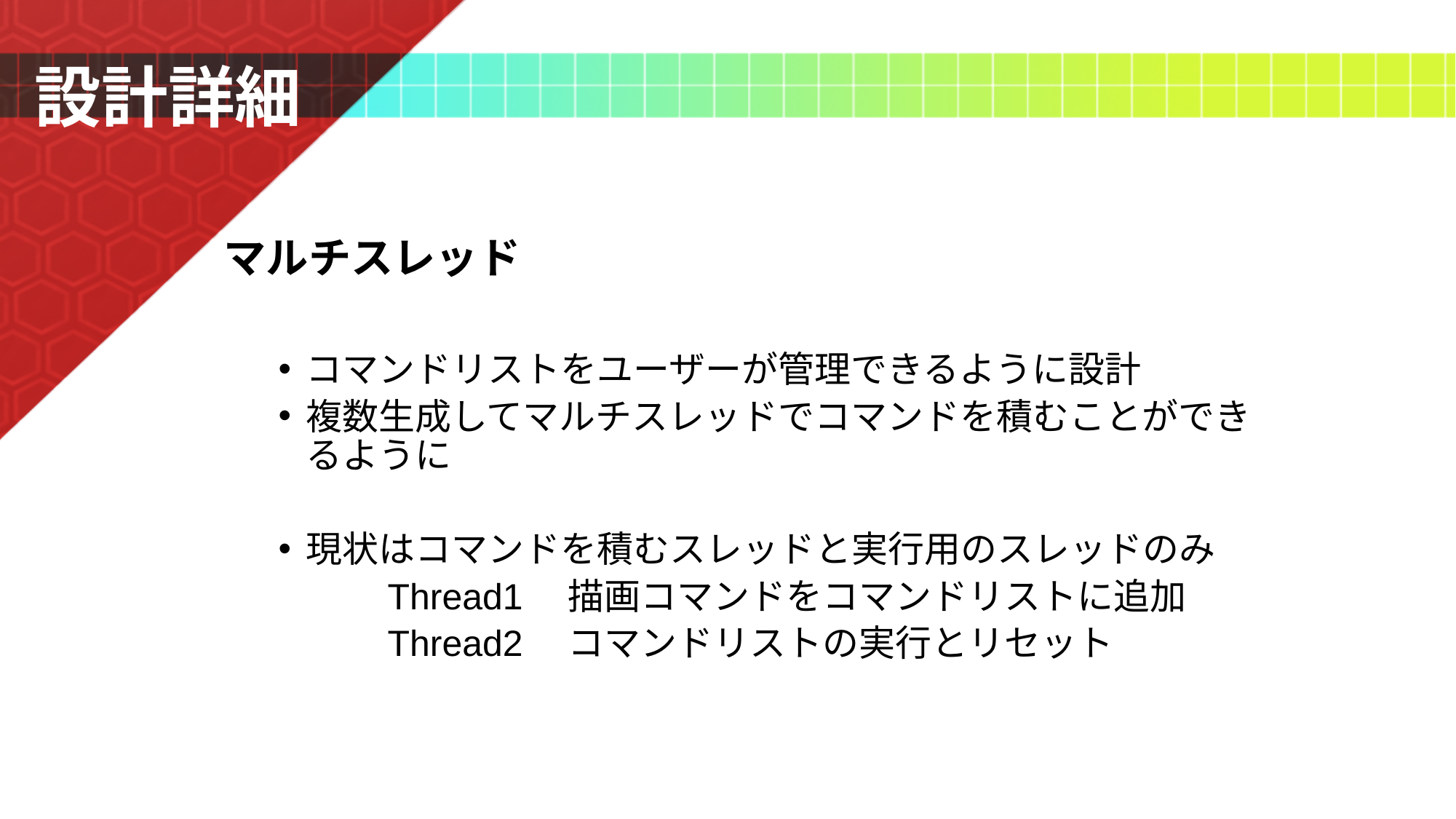

# 設計詳細
マルチスレッド

コマンドリストをユーザーが管理できるように設計
複数生成してマルチスレッドでコマンドを積むことができるように

現状はコマンドを積むスレッドと実行用のスレッドのみ
	Thread1　描画コマンドをコマンドリストに追加
	Thread2　コマンドリストの実行とリセット